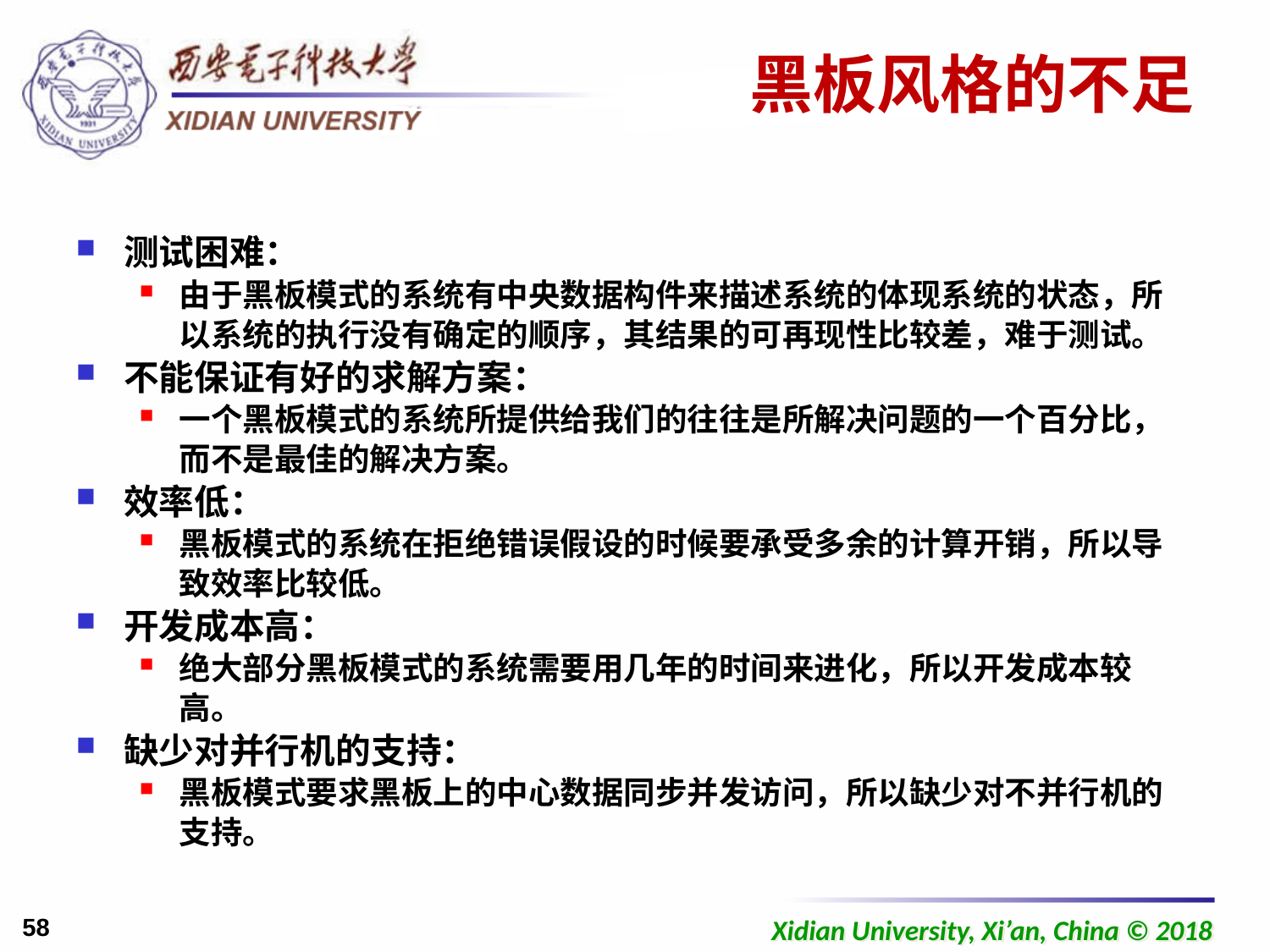

# 黑板风格的不足
测试困难：
由于黑板模式的系统有中央数据构件来描述系统的体现系统的状态，所以系统的执行没有确定的顺序，其结果的可再现性比较差，难于测试。
不能保证有好的求解方案：
一个黑板模式的系统所提供给我们的往往是所解决问题的一个百分比，而不是最佳的解决方案。
效率低：
黑板模式的系统在拒绝错误假设的时候要承受多余的计算开销，所以导致效率比较低。
开发成本高：
绝大部分黑板模式的系统需要用几年的时间来进化，所以开发成本较高。
缺少对并行机的支持：
黑板模式要求黑板上的中心数据同步并发访问，所以缺少对不并行机的支持。